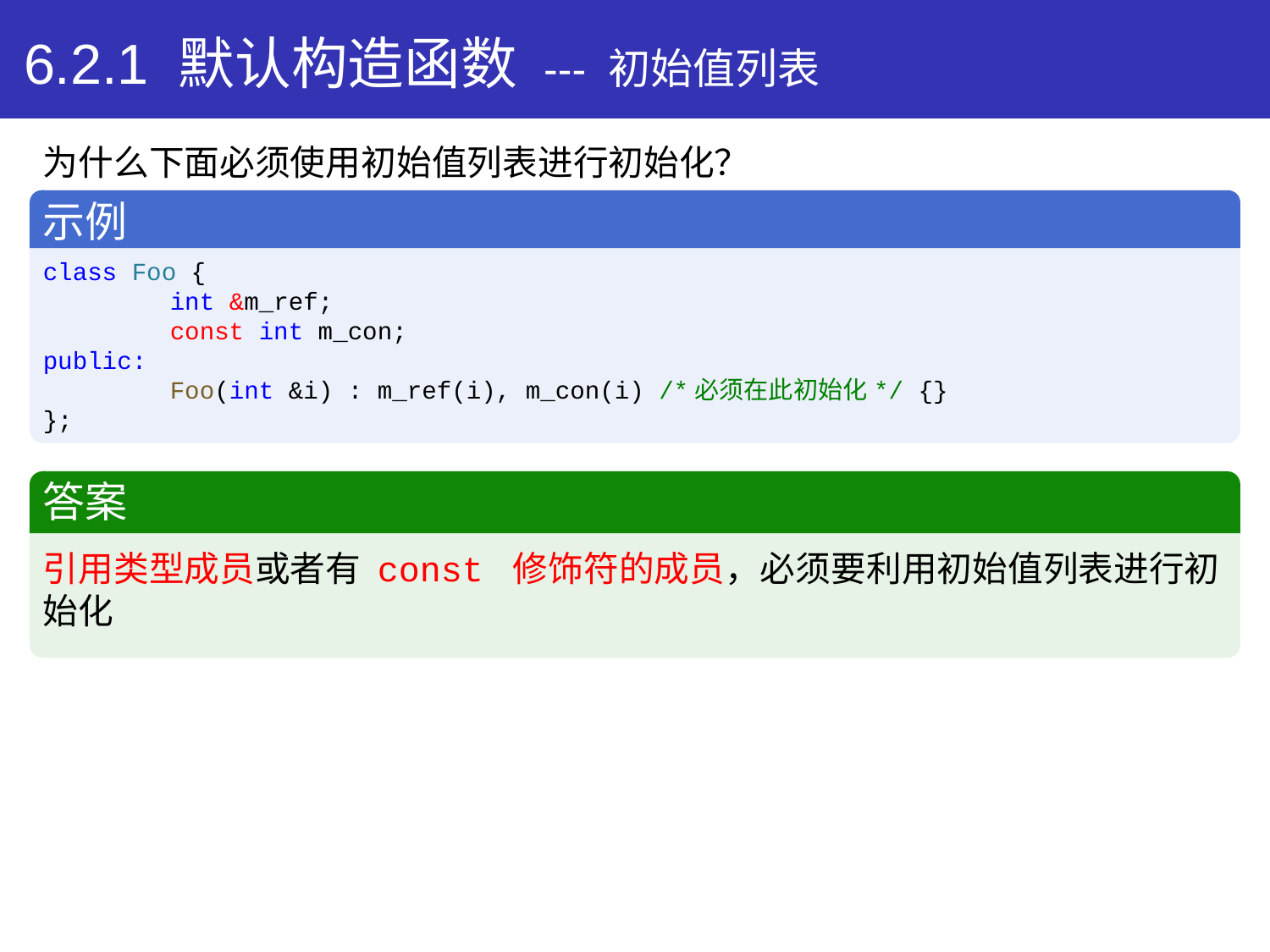

6.2.1 默认构造函数 --- 初始值列表
为什么下面必须使用初始值列表进行初始化？
示例

class Foo {
	int &m_ref;
	const int m_con;
public:
	Foo(int &i) : m_ref(i), m_con(i) /*必须在此初始化*/ {}
};
答案

引用类型成员或者有 const 修饰符的成员，必须要利用初始值列表进行初
始化
21